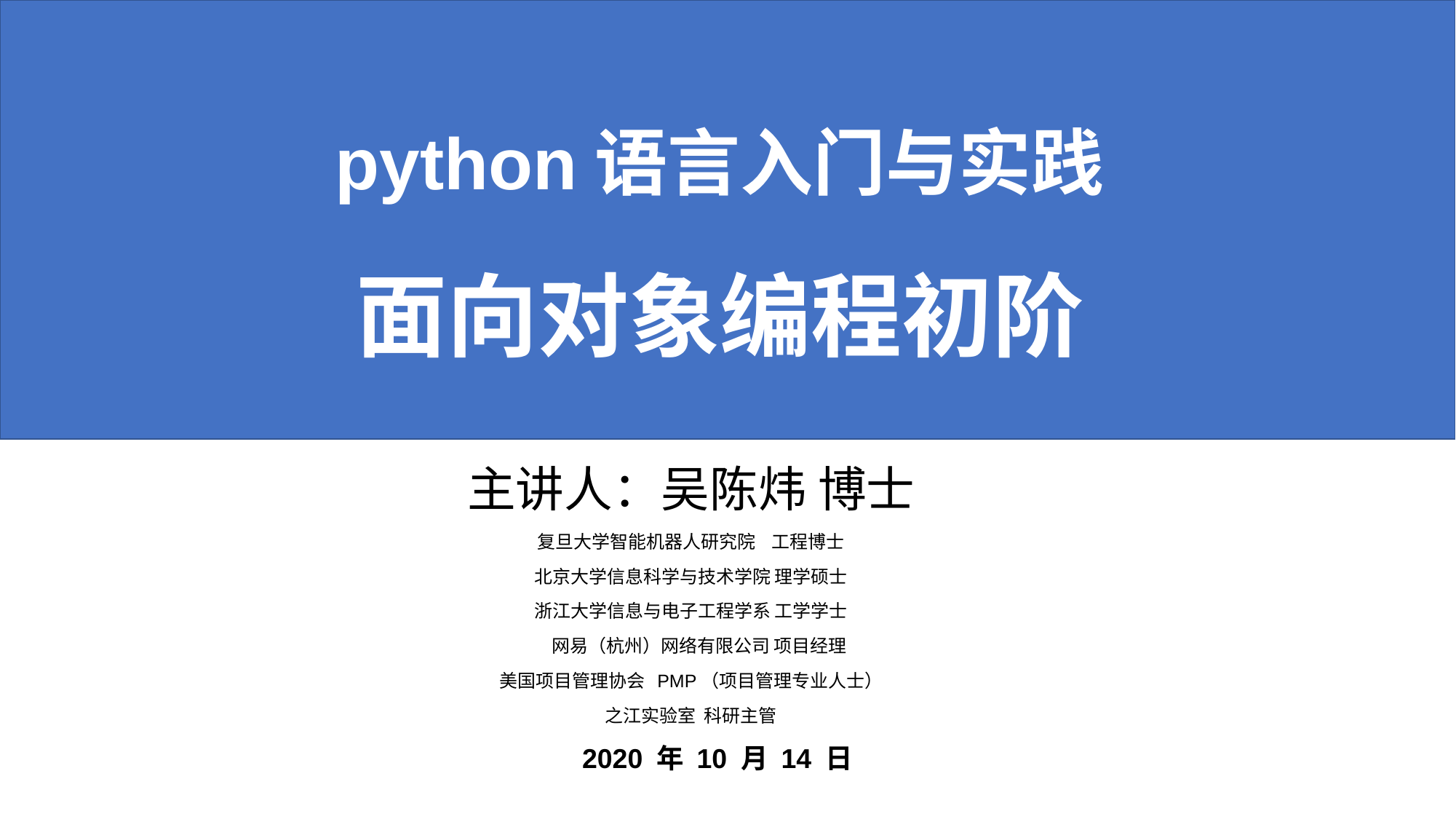

# python语言入门与实践 面向对象编程初阶
主讲人：吴陈炜 博士
复旦大学智能机器人研究院    工程博士
北京大学信息科学与技术学院 理学硕士
浙江大学信息与电子工程学系 工学学士
   网易（杭州）网络有限公司 项目经理
美国项目管理协会  PMP（项目管理专业人士）
之江实验室  科研主管

2020 年 10 月 14 日